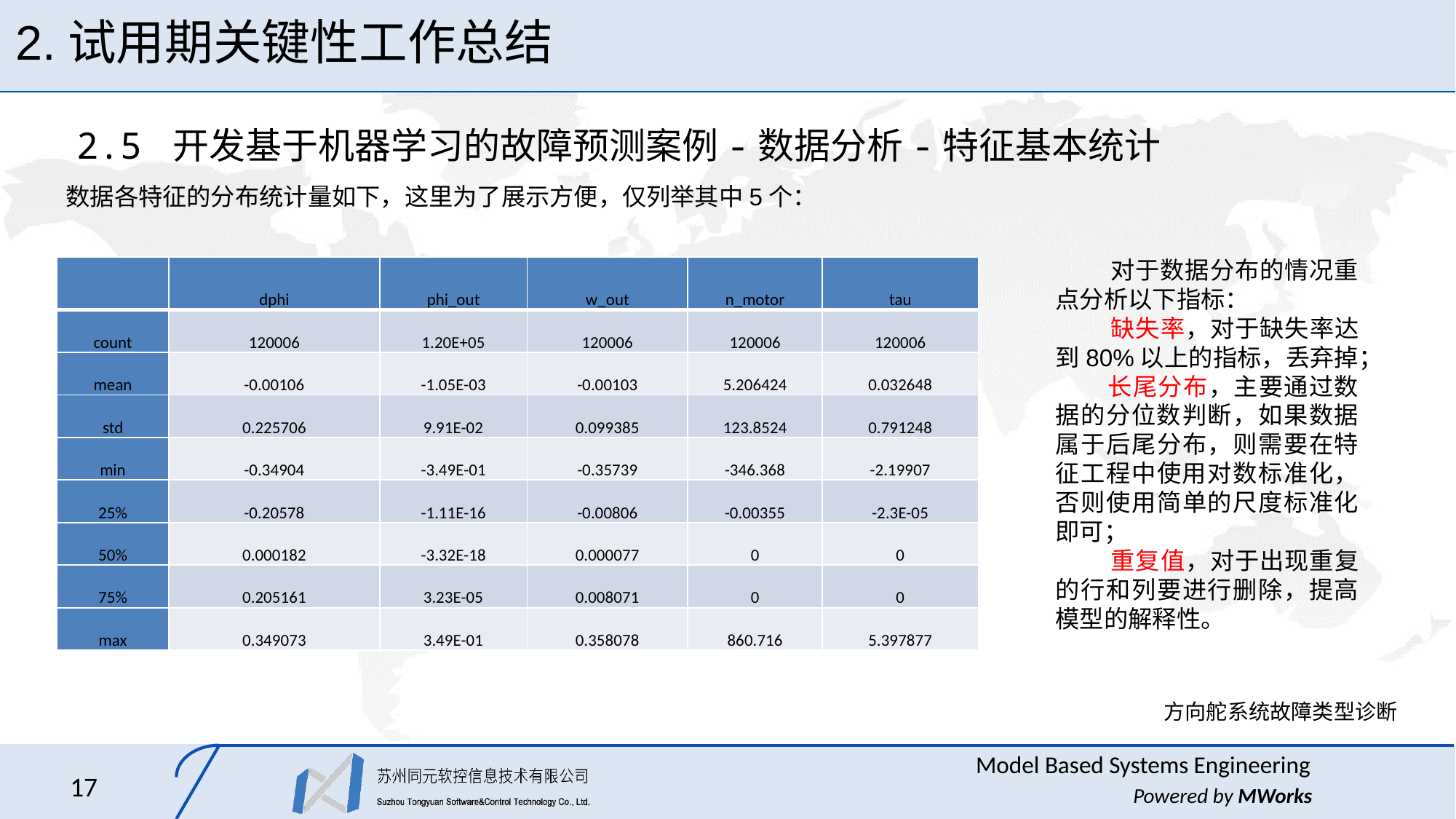

# 2.试用期关键性工作总结
2.5 开发基于机器学习的故障预测案例-数据分析-特征基本统计
数据各特征的分布统计量如下，这里为了展示方便，仅列举其中5个：

        对于数据分布的情况重点分析以下指标：
        缺失率，对于缺失率达到80%以上的指标，丢弃掉；
       长尾分布，主要通过数据的分位数判断，如果数据属于后尾分布，则需要在特征工程中使用对数标准化，否则使用简单的尺度标准化即可；
        重复值，对于出现重复的行和列要进行删除，提高模型的解释性。
|  | dphi | phi\_out | w\_out | n\_motor | tau |
| --- | --- | --- | --- | --- | --- |
| count | 120006 | 1.20E+05 | 120006 | 120006 | 120006 |
| mean | -0.00106 | -1.05E-03 | -0.00103 | 5.206424 | 0.032648 |
| std | 0.225706 | 9.91E-02 | 0.099385 | 123.8524 | 0.791248 |
| min | -0.34904 | -3.49E-01 | -0.35739 | -346.368 | -2.19907 |
| 25% | -0.20578 | -1.11E-16 | -0.00806 | -0.00355 | -2.3E-05 |
| 50% | 0.000182 | -3.32E-18 | 0.000077 | 0 | 0 |
| 75% | 0.205161 | 3.23E-05 | 0.008071 | 0 | 0 |
| max | 0.349073 | 3.49E-01 | 0.358078 | 860.716 | 5.397877 |
方向舵系统故障类型诊断